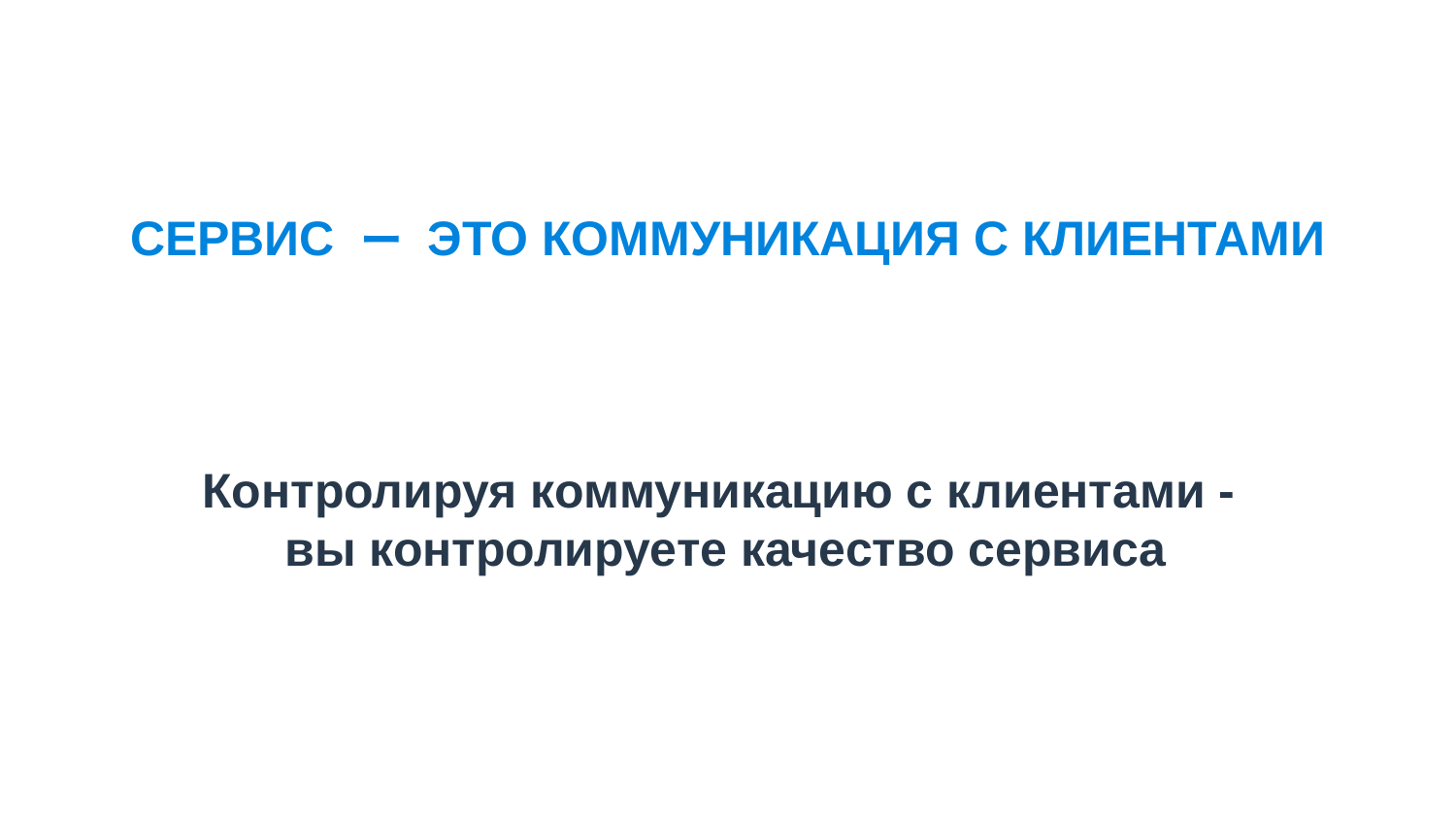

СЕРВИС ー ЭТО КОММУНИКАЦИЯ С КЛИЕНТАМИ

Контролируя коммуникацию с клиентами -
 вы контролируете качество сервиса